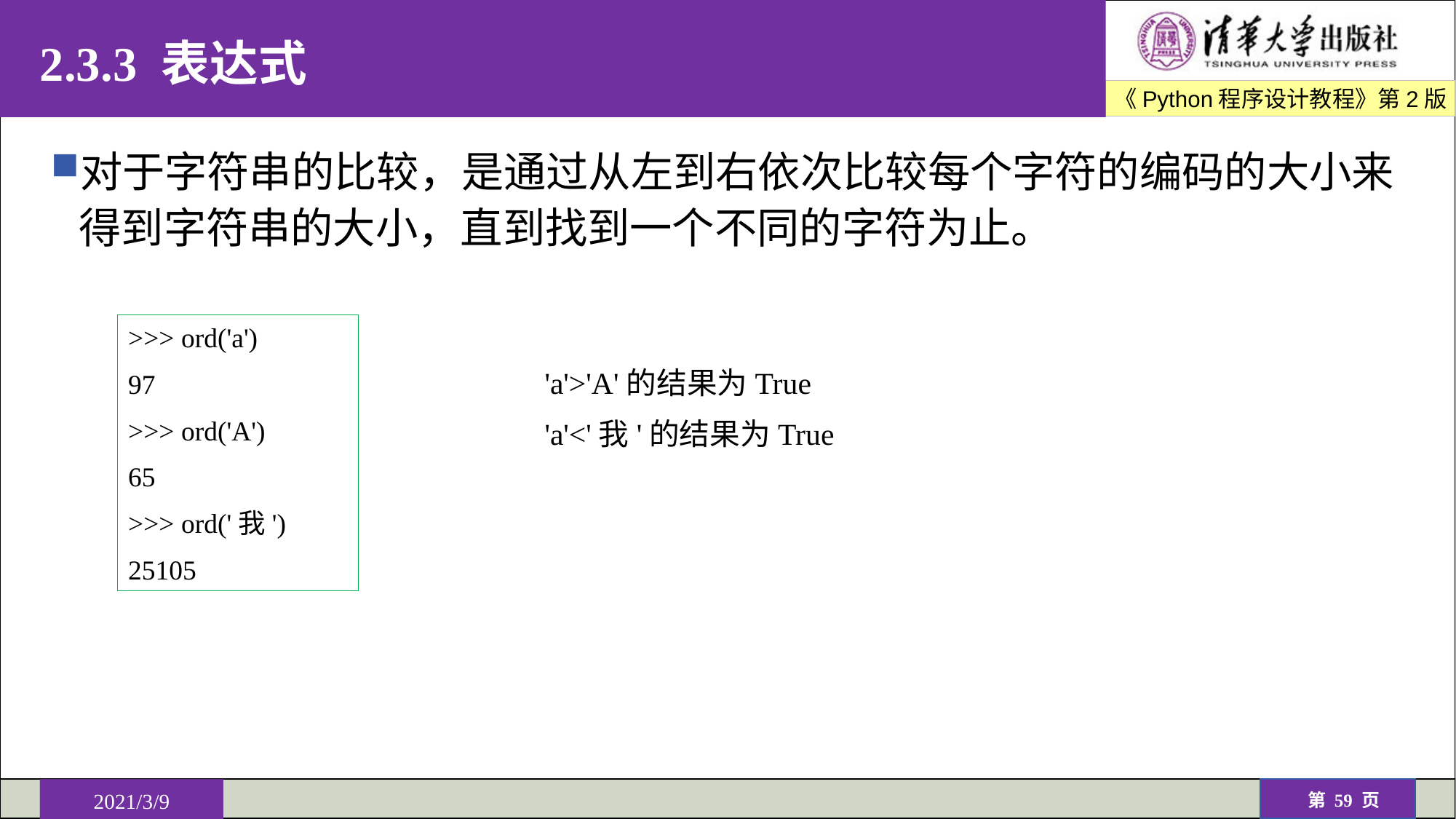

# 2.3.3 表达式
对于字符串的比较，是通过从左到右依次比较每个字符的编码的大小来得到字符串的大小，直到找到一个不同的字符为止。
>>> ord('a')
97
>>> ord('A')
65
>>> ord('我')
25105
'a'>'A'的结果为True
'a'<'我'的结果为True